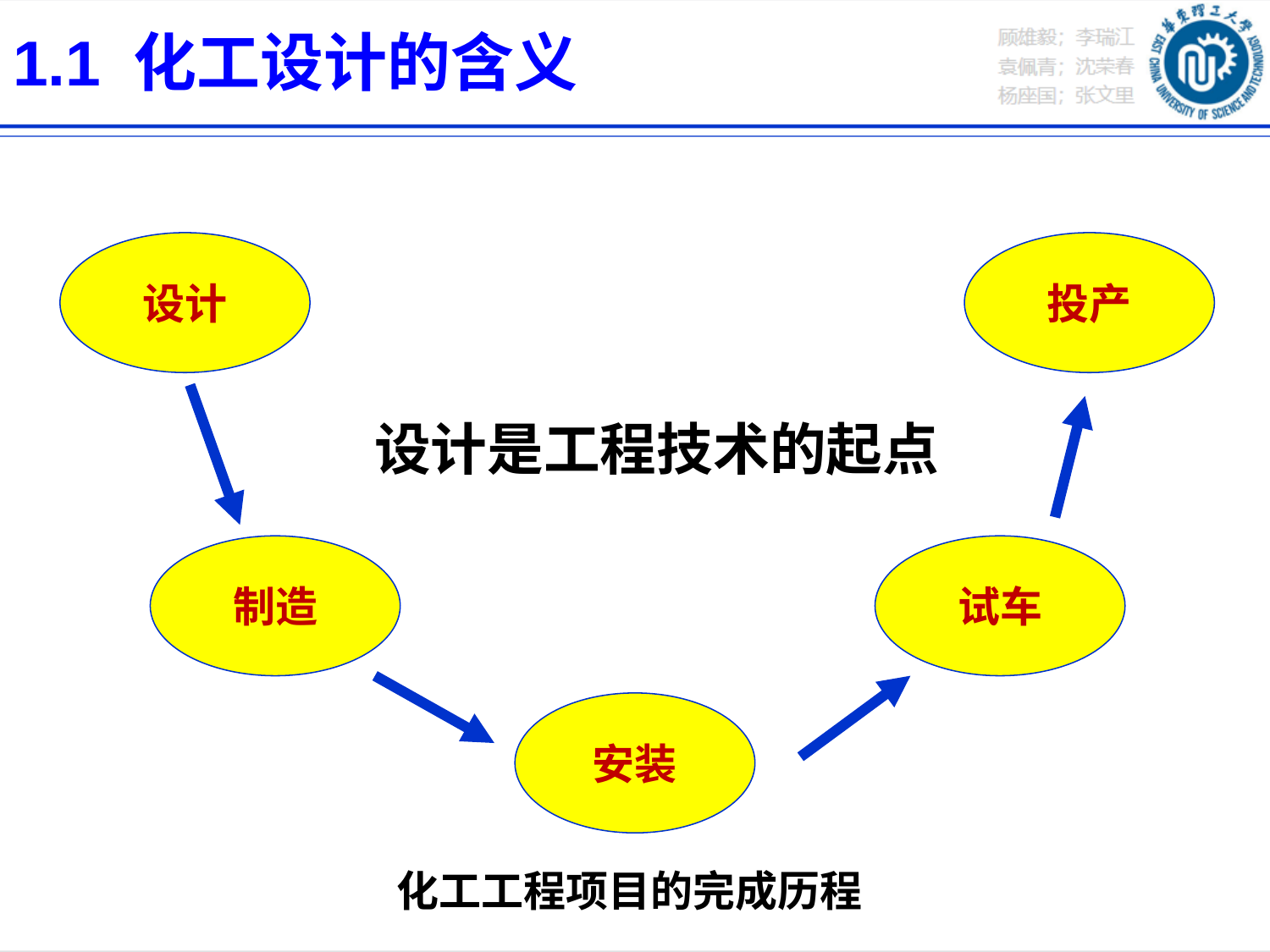

# 1.1 化工设计的含义
设计
投产

设计是工程技术的起点
制造
试车

安装
化工工程项目的完成历程